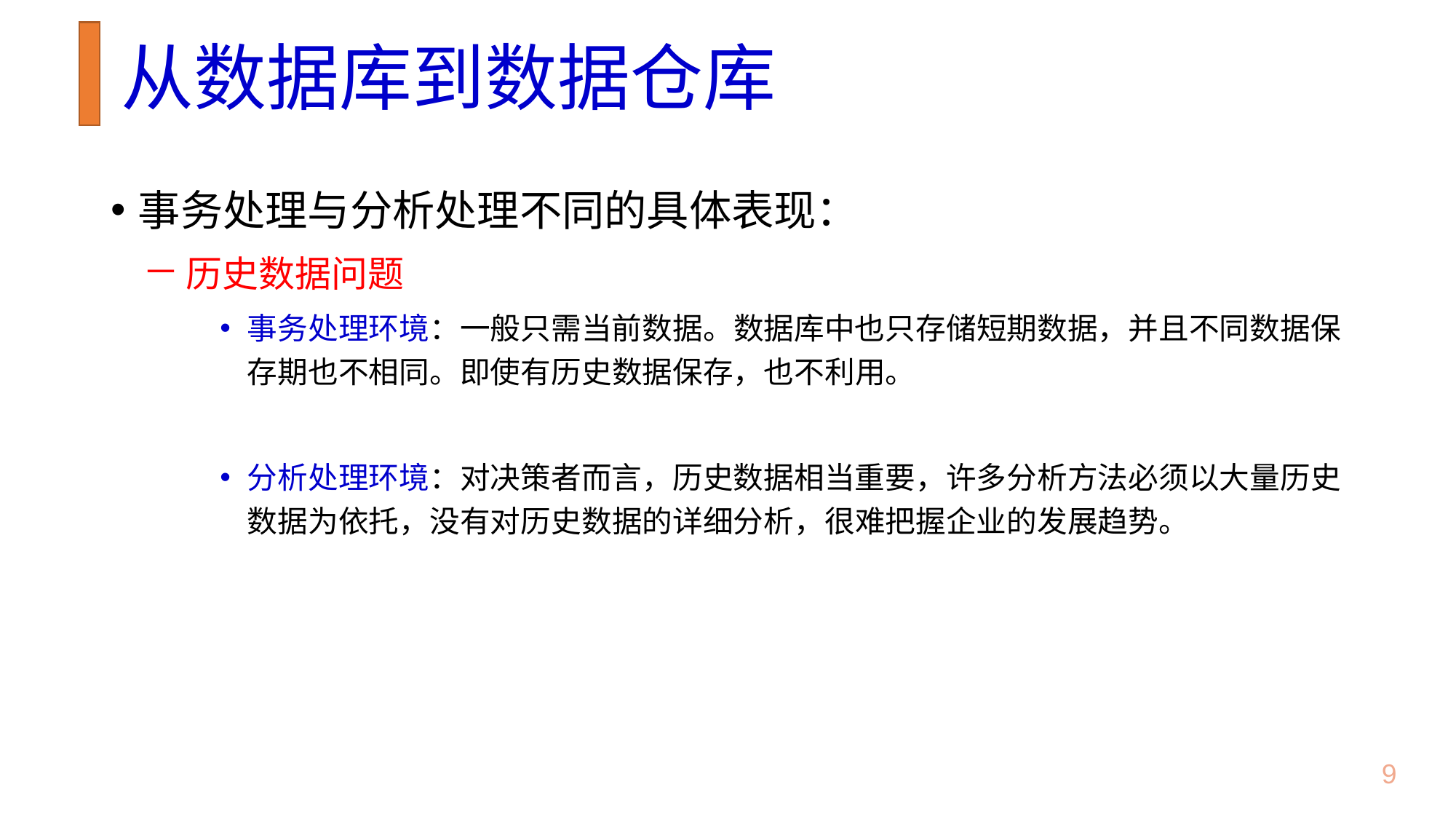

# 从数据库到数据仓库
事务处理与分析处理不同的具体表现：
历史数据问题
事务处理环境：一般只需当前数据。数据库中也只存储短期数据，并且不同数据保存期也不相同。即使有历史数据保存，也不利用。

分析处理环境：对决策者而言，历史数据相当重要，许多分析方法必须以大量历史数据为依托，没有对历史数据的详细分析，很难把握企业的发展趋势。
9